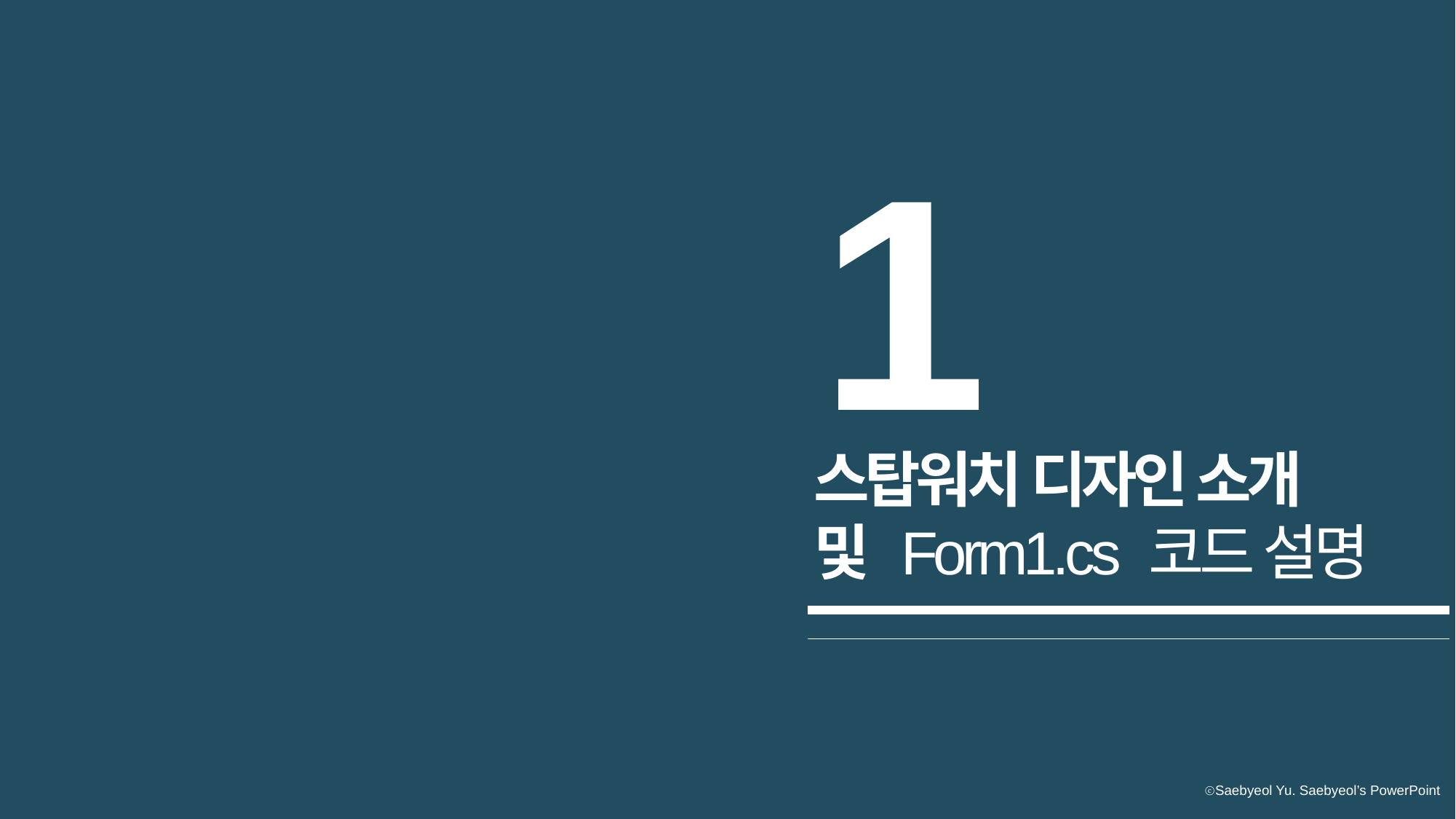

1
스탑워치 디자인 소개
및 Form1.cs 코드 설명